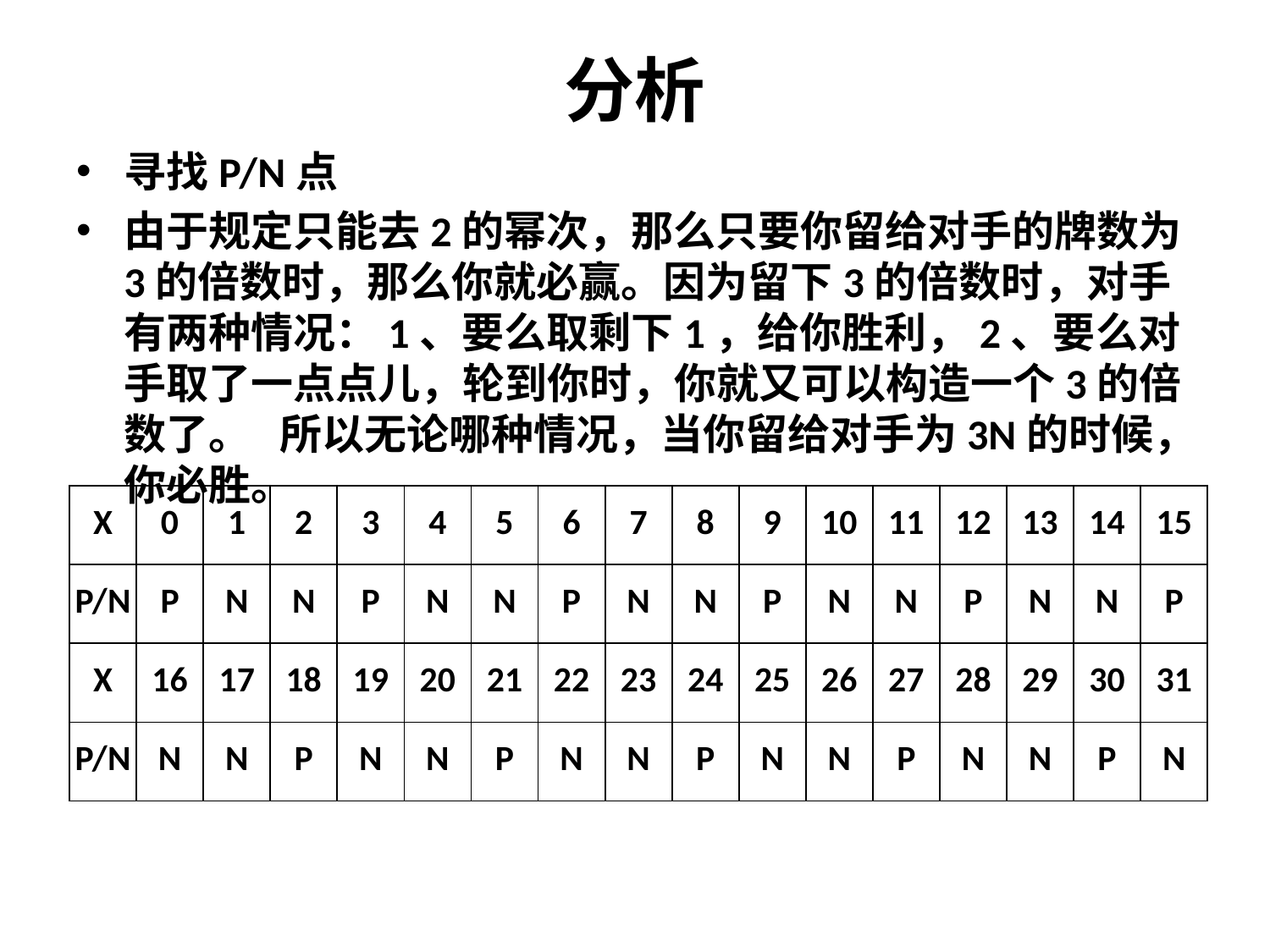

# 分析
寻找P/N点
由于规定只能去2的幂次，那么只要你留给对手的牌数为3的倍数时，那么你就必赢。因为留下3的倍数时，对手有两种情况：1、要么取剩下1，给你胜利，2、要么对手取了一点点儿，轮到你时，你就又可以构造一个3的倍数了。   所以无论哪种情况，当你留给对手为3N的时候，你必胜。

| X | 0 | 1 | 2 | 3 | 4 | 5 | 6 | 7 | 8 | 9 | 10 | 11 | 12 | 13 | 14 | 15 |
| --- | --- | --- | --- | --- | --- | --- | --- | --- | --- | --- | --- | --- | --- | --- | --- | --- |
| P/N | P | N | N | P | N | N | P | N | N | P | N | N | P | N | N | P |
| X | 16 | 17 | 18 | 19 | 20 | 21 | 22 | 23 | 24 | 25 | 26 | 27 | 28 | 29 | 30 | 31 |
| P/N | N | N | P | N | N | P | N | N | P | N | N | P | N | N | P | N |